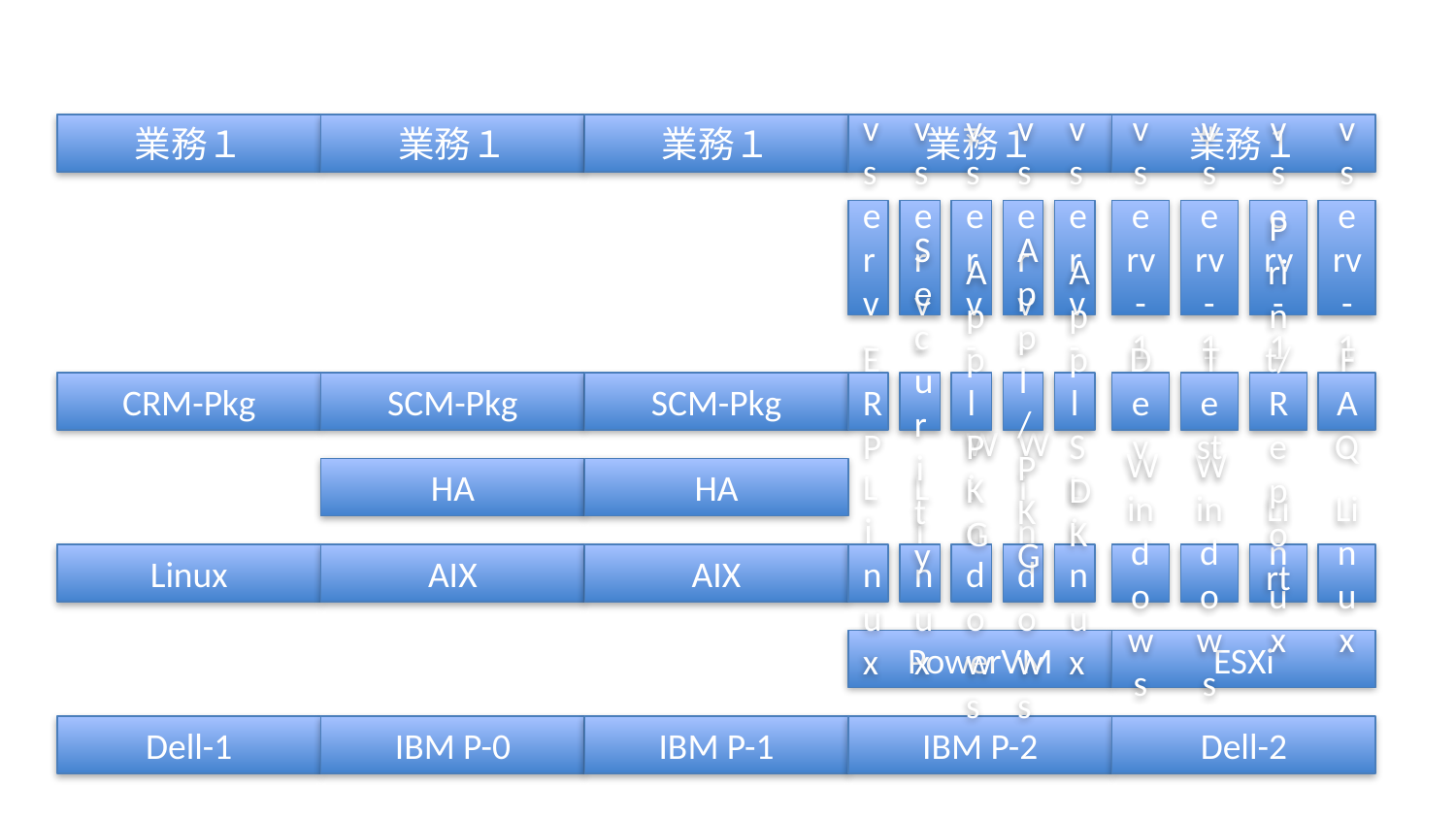

業務１
業務１
業務１
業務１
業務１
vserv-1
vserv-2
vserv-3
vserv-4
vserv-5
vserv-10
vserv-11
vserv-12
vserv-13
CRM-Pkg
SCM-Pkg
SCM-Pkg
ERP
Security
ApplPKG
Appl/PKG
ApplSDK
Dev
Test
Print/Report
FAQ
HA
HA
Linux
AIX
AIX
Linux
Linux
Windows
Windows
Linux
Windows
Windows
Linux
Linux
PowerVM
ESXi
Dell-1
IBM P-0
IBM P-1
IBM P-2
Dell-2